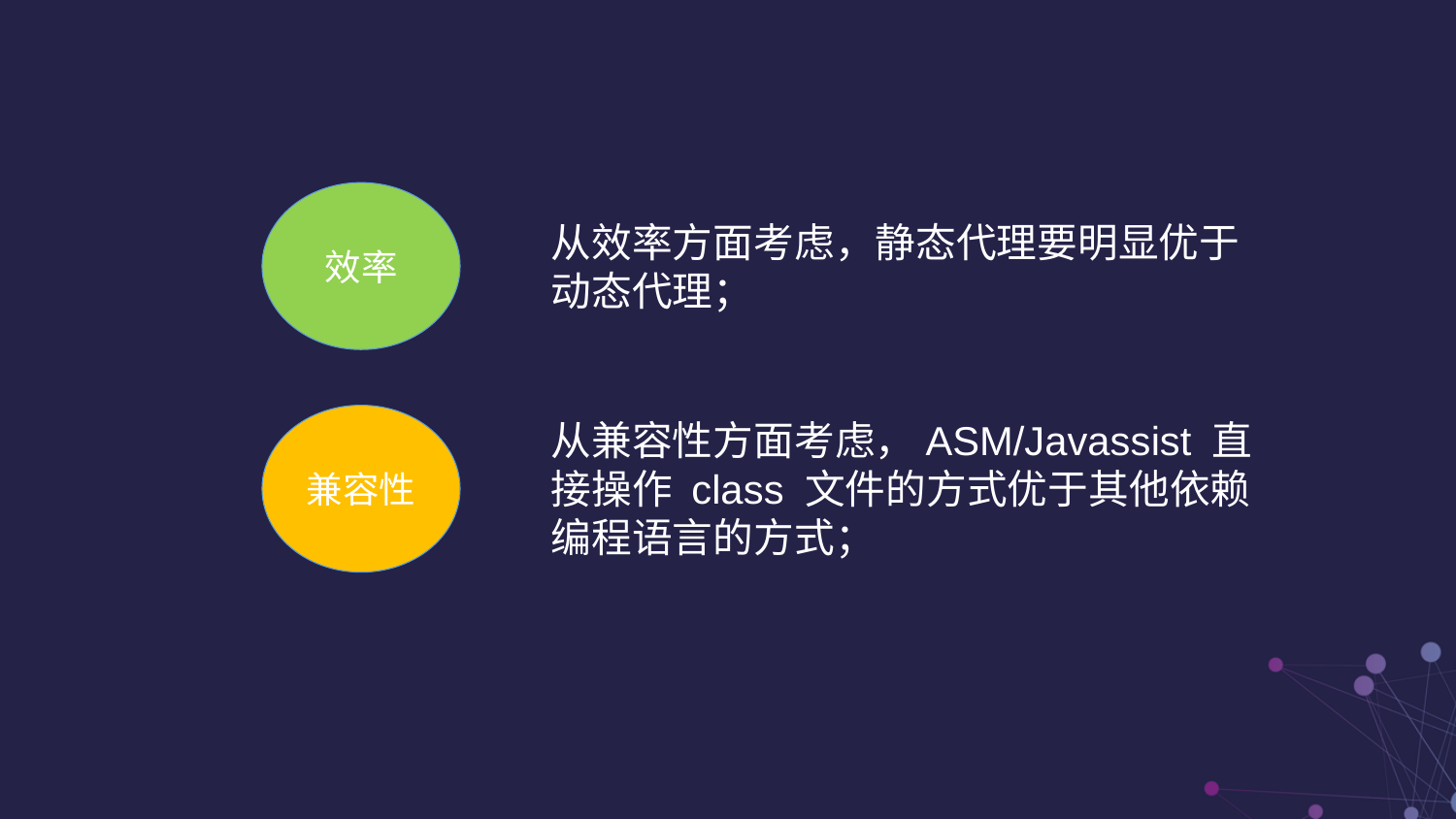

效率
从效率方面考虑，静态代理要明显优于动态代理；
兼容性
从兼容性方面考虑，ASM/Javassist 直接操作 class 文件的方式优于其他依赖编程语言的方式；